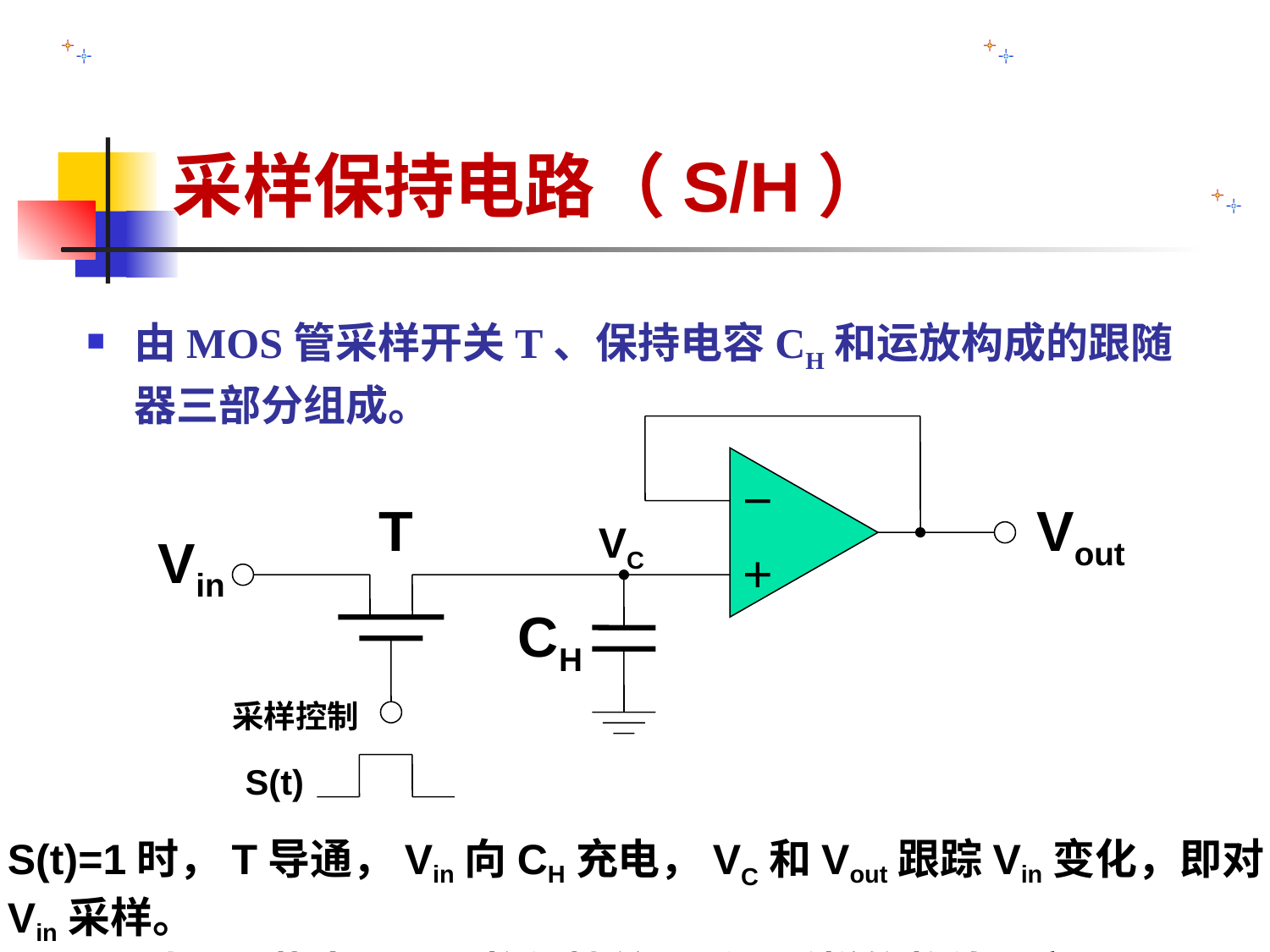

# 采样保持电路（S/H）
由MOS管采样开关T、保持电容CH和运放构成的跟随器三部分组成。

－
T
Vout

Vin

＋

CH

采样控制

S(t)

VC
S(t)=1时，T导通，Vin向CH充电，VC和Vout跟踪Vin变化，即对Vin采样。
S(t)=0时，T截止，Vout将保持前一瞬间采样的数值不变。